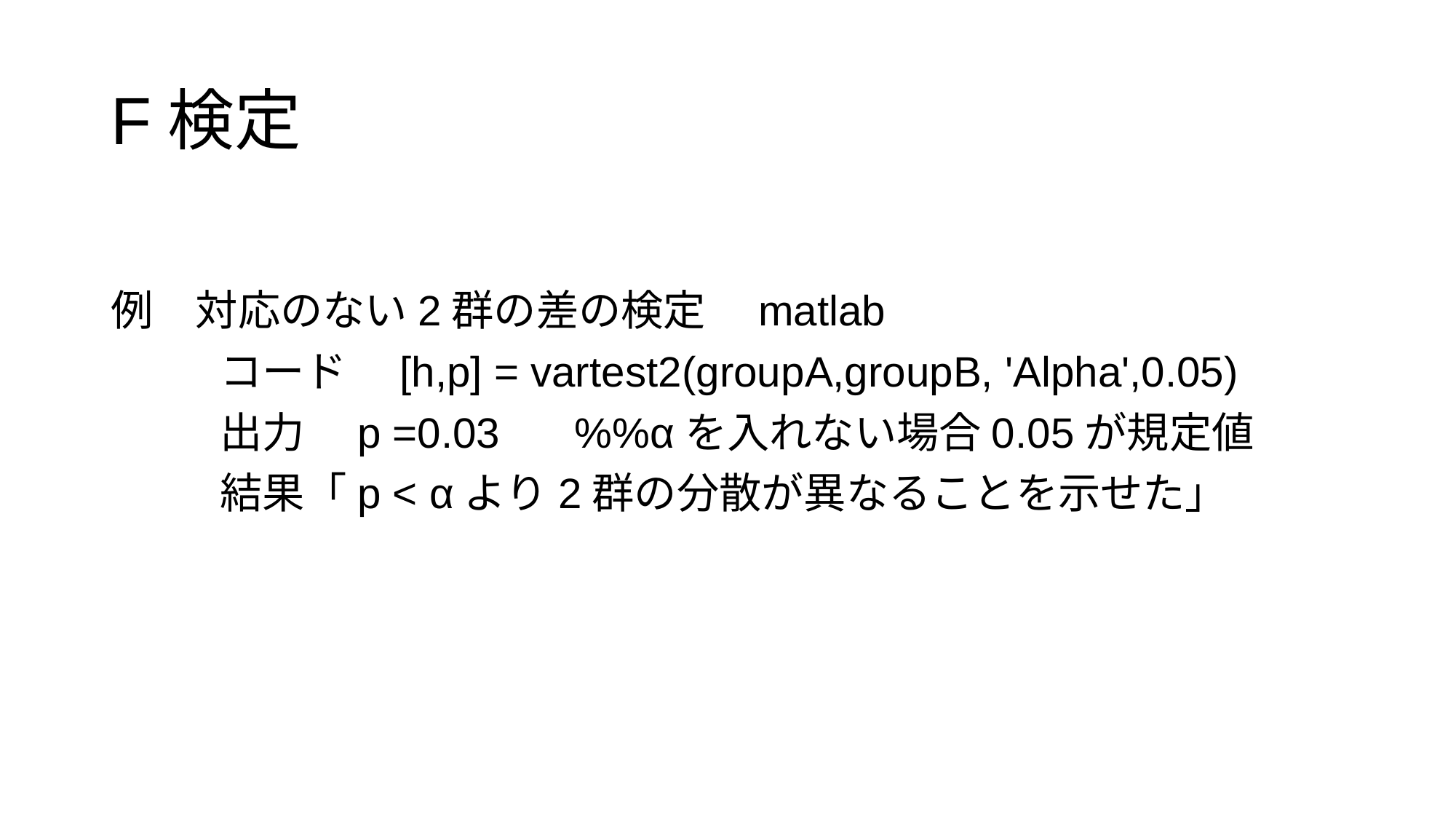

# F検定

例　対応のない2群の差の検定　matlab
	コード　[h,p] = vartest2(groupA,groupB, 'Alpha',0.05)
	出力　p =0.03 　%%αを入れない場合0.05が規定値
	結果「p < αより2群の分散が異なることを示せた」